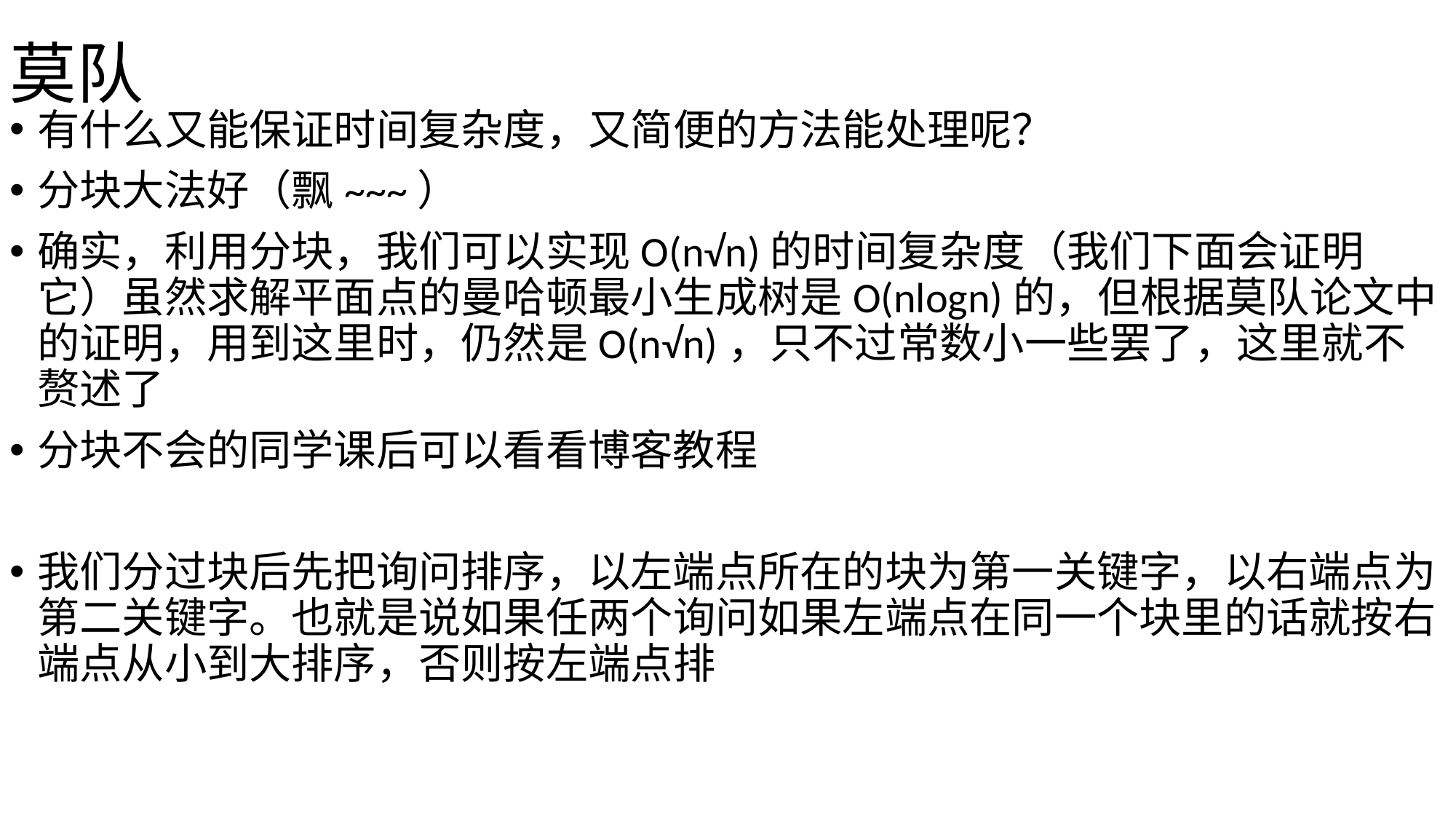

# 莫队
有什么又能保证时间复杂度，又简便的方法能处理呢？
分块大法好（飘~~~）
确实，利用分块，我们可以实现O(n√n)的时间复杂度（我们下面会证明它）虽然求解平面点的曼哈顿最小生成树是O(nlogn)的，但根据莫队论文中的证明，用到这里时，仍然是O(n√n)，只不过常数小一些罢了，这里就不赘述了
分块不会的同学课后可以看看博客教程

我们分过块后先把询问排序，以左端点所在的块为第一关键字，以右端点为第二关键字。也就是说如果任两个询问如果左端点在同一个块里的话就按右端点从小到大排序，否则按左端点排